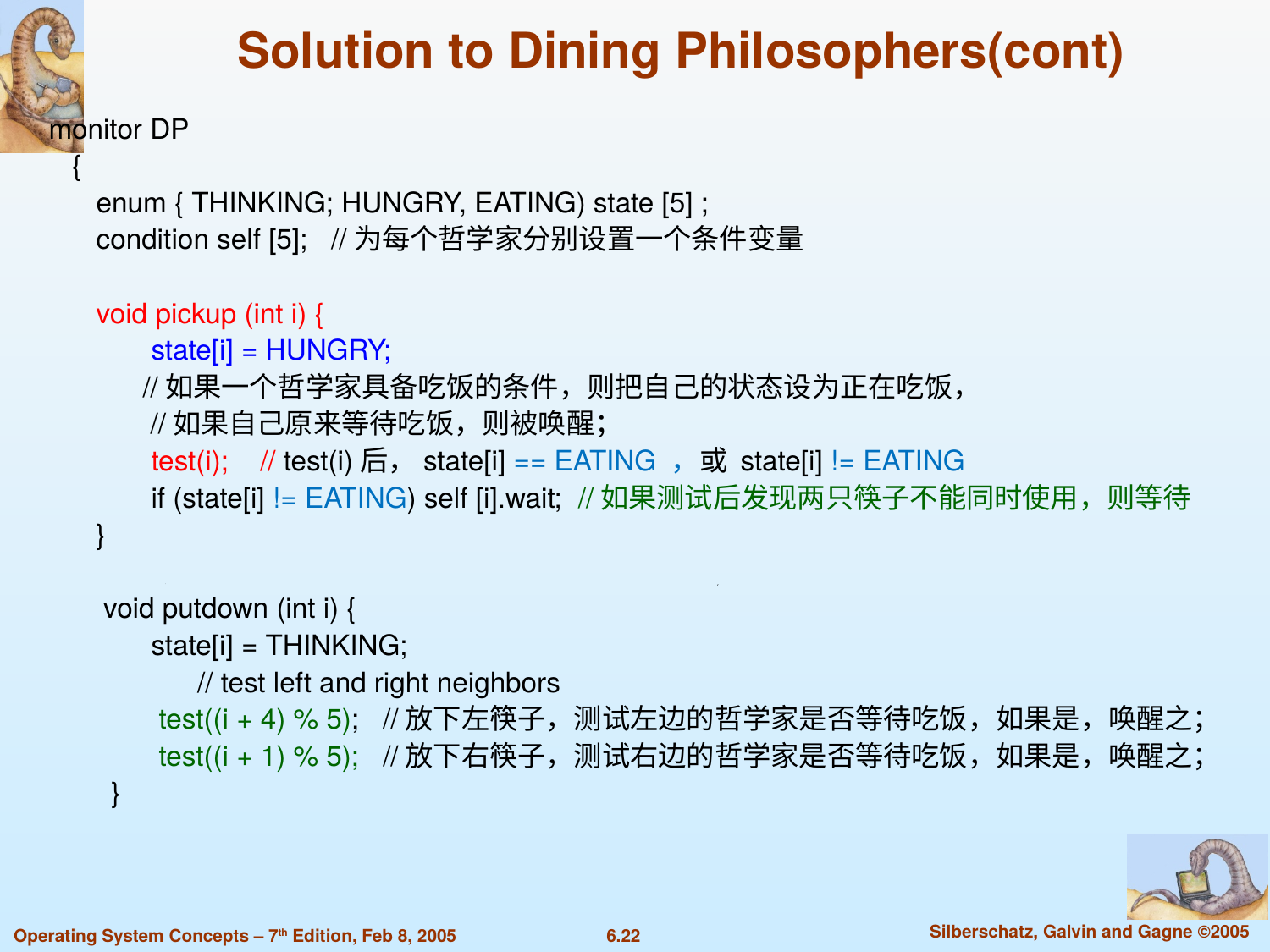

Solution to Dining Philosophers(cont)
monitor DP
   {
	enum { THINKING; HUNGRY, EATING) state [5] ;
	condition self [5];   //为每个哲学家分别设置一个条件变量

	void pickup (int i) {
	       state[i] = HUNGRY;
            //如果一个哲学家具备吃饭的条件，则把自己的状态设为正在吃饭，
             //如果自己原来等待吃饭，则被唤醒；
	       test(i);    // test(i)后，state[i] == EATING ，或 state[i] != EATING
	       if (state[i] != EATING) self [i].wait;  //如果测试后发现两只筷子不能同时使用，则等待
	}

       void putdown (int i) {
	       state[i] = THINKING;
                   // test left and right neighbors
	        test((i + 4) % 5);   //放下左筷子，测试左边的哲学家是否等待吃饭，如果是，唤醒之；
	        test((i + 1) % 5);   //放下右筷子，测试右边的哲学家是否等待吃饭，如果是，唤醒之；
        }